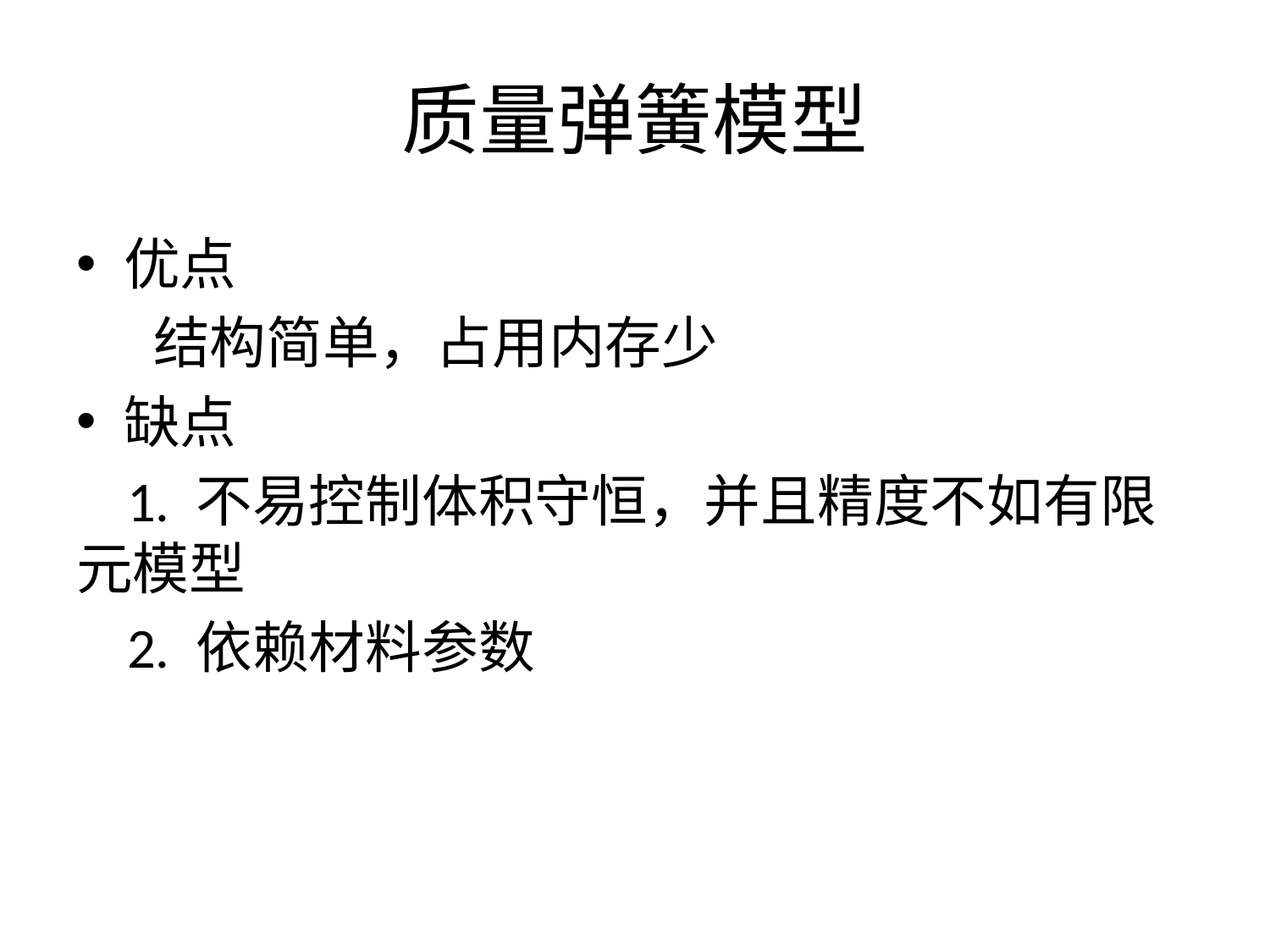

# 质量弹簧模型
优点
     结构简单，占用内存少
缺点
    1. 不易控制体积守恒，并且精度不如有限元模型
    2. 依赖材料参数